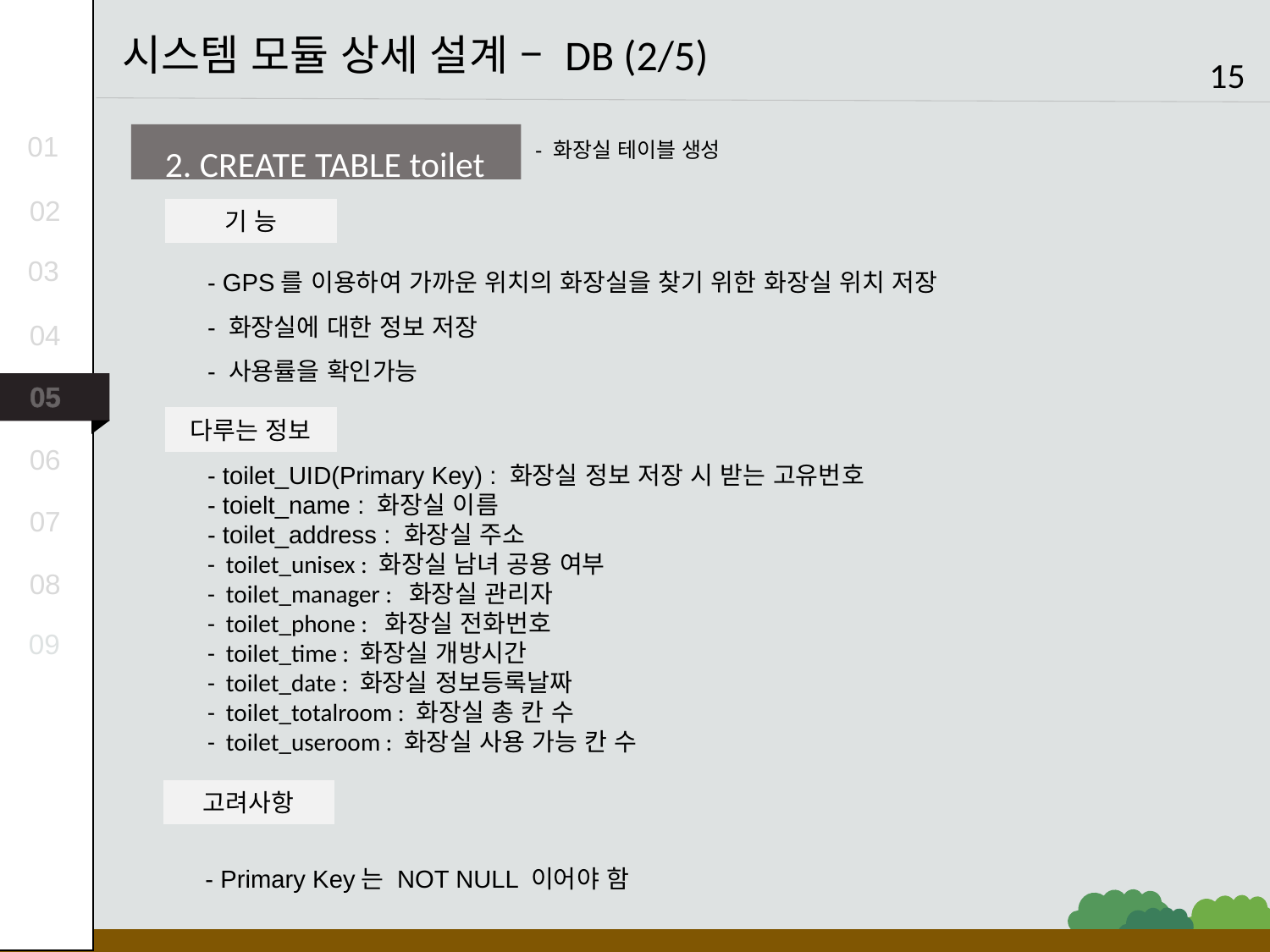

시스템 모듈 상세 설계 – DB (2/5)
15
2. CREATE TABLE toilet
- 화장실 테이블 생성
기 능
- GPS를 이용하여 가까운 위치의 화장실을 찾기 위한 화장실 위치 저장
- 화장실에 대한 정보 저장
- 사용률을 확인가능
다루는 정보
- toilet_UID(Primary Key) : 화장실 정보 저장 시 받는 고유번호
- toielt_name : 화장실 이름
- toilet_address : 화장실 주소
-  toilet_unisex : 화장실 남녀 공용 여부
-  toilet_manager :  화장실 관리자
-  toilet_phone :  화장실 전화번호
-  toilet_time : 화장실 개방시간
-  toilet_date : 화장실 정보등록날짜
-  toilet_totalroom : 화장실 총 칸 수
-  toilet_useroom : 화장실 사용 가능 칸 수
01

02
03

04
05

06
07
08
09
고려사항
- Primary Key는 NOT NULL 이어야 함